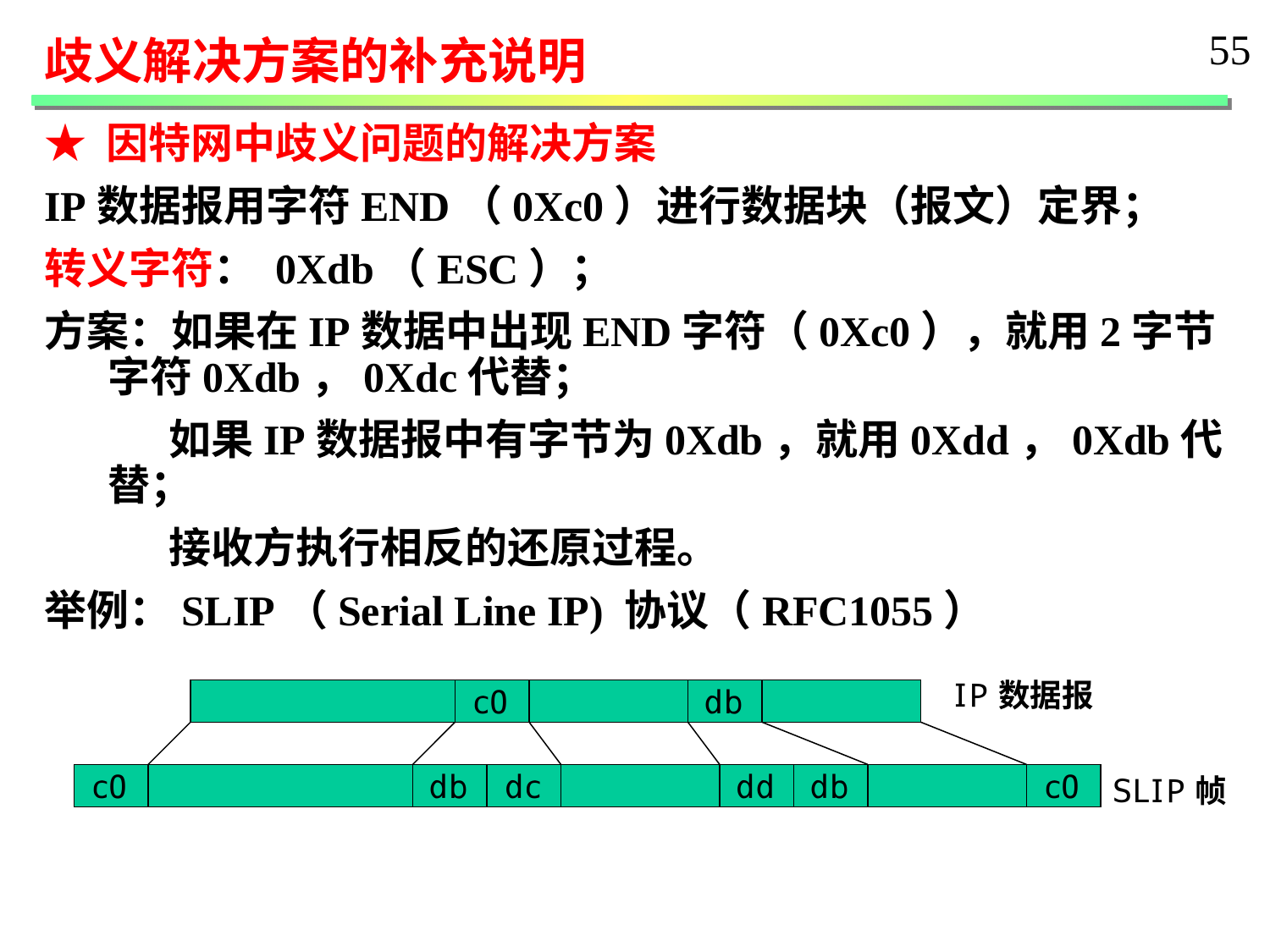

55
歧义解决方案的补充说明

★ 因特网中歧义问题的解决方案
IP数据报用字符END（0Xc0）进行数据块（报文）定界；
转义字符： 0Xdb（ESC）；
方案：如果在IP数据中出现END字符（0Xc0），就用2字节字符0Xdb，0Xdc代替；
            如果IP数据报中有字节为0Xdb，就用0Xdd，0Xdb代替；
            接收方执行相反的还原过程。
举例：SLIP（Serial Line IP) 协议（RFC1055）
IP数据报

c0

db

c0

db
dc

dd
db

c0
SLIP帧